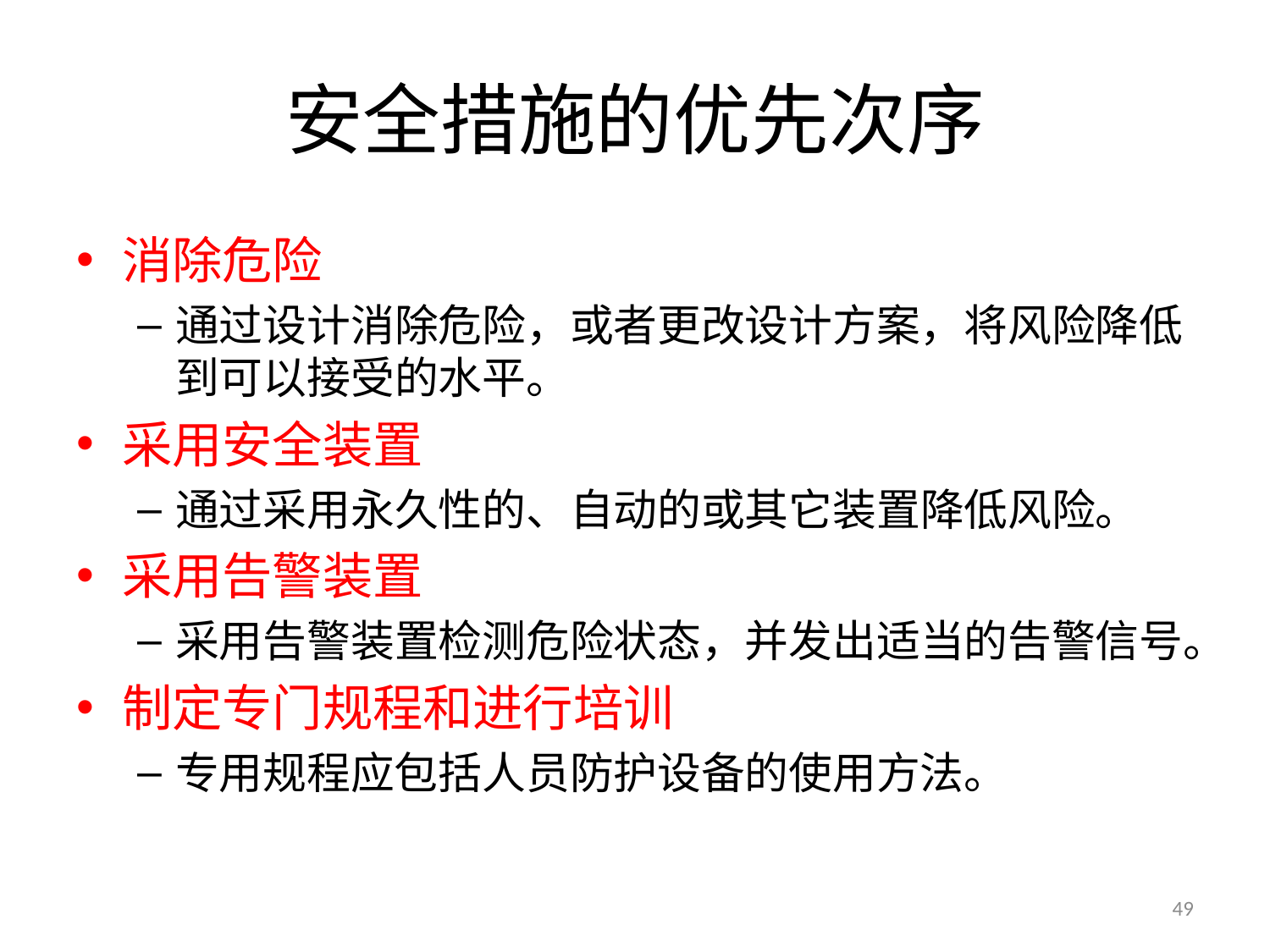

# 安全措施的优先次序
消除危险
通过设计消除危险，或者更改设计方案，将风险降低到可以接受的水平。
采用安全装置
通过采用永久性的、自动的或其它装置降低风险。
采用告警装置
采用告警装置检测危险状态，并发出适当的告警信号。
制定专门规程和进行培训
专用规程应包括人员防护设备的使用方法。
49